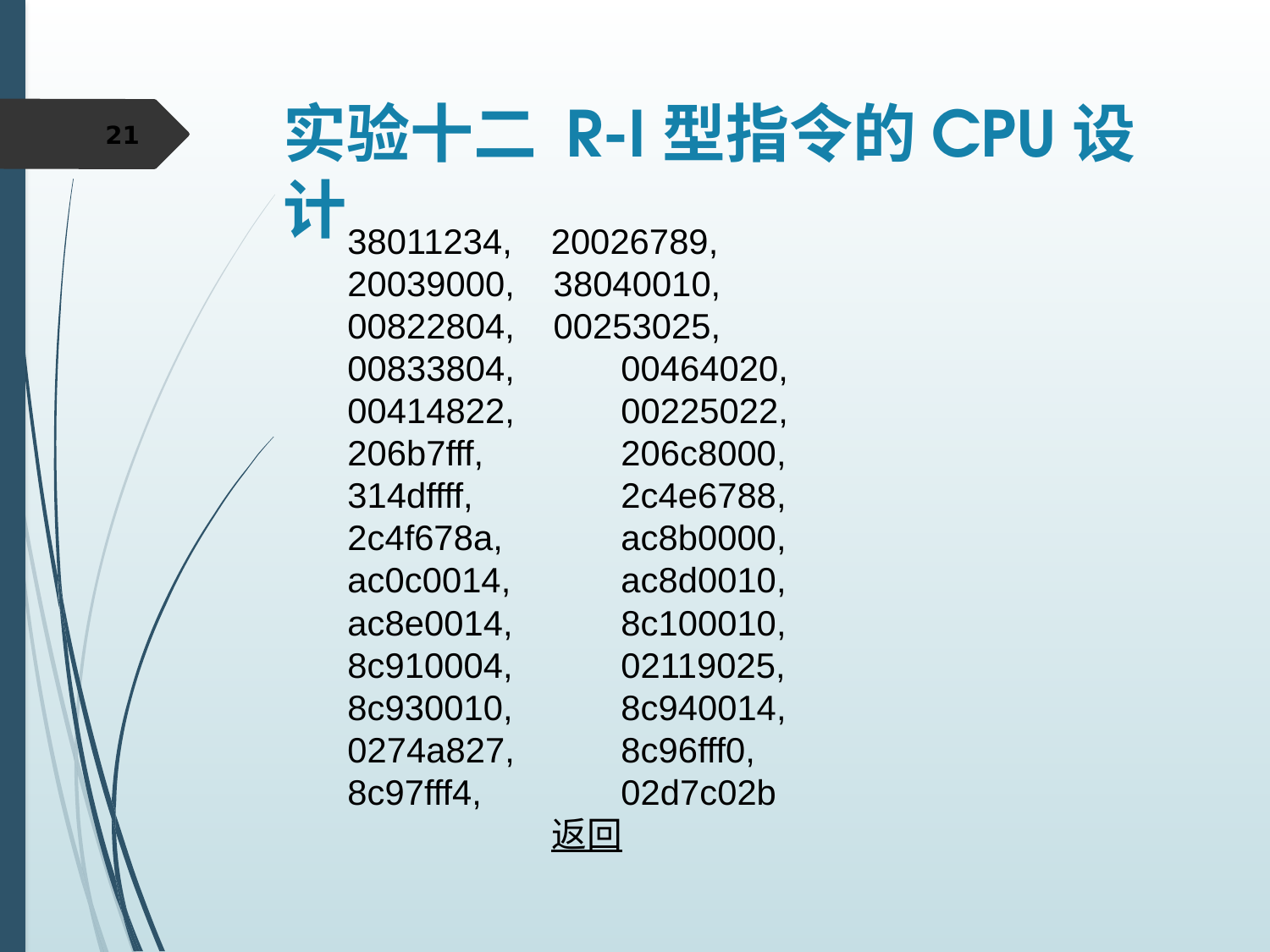

# 实验十二 R-I型指令的CPU设计
21
38011234,    20026789,
20039000,    38040010,
00822804,    00253025,
00833804,	  00464020,
00414822,	  00225022,
206b7fff, 	  206c8000,
314dffff, 	  2c4e6788,
2c4f678a,	  ac8b0000,
ac0c0014,	  ac8d0010,
ac8e0014, 	  8c100010,
8c910004, 	  02119025,
8c930010, 	  8c940014,
0274a827,	  8c96fff0,
8c97fff4, 	  02d7c02b
                         返回